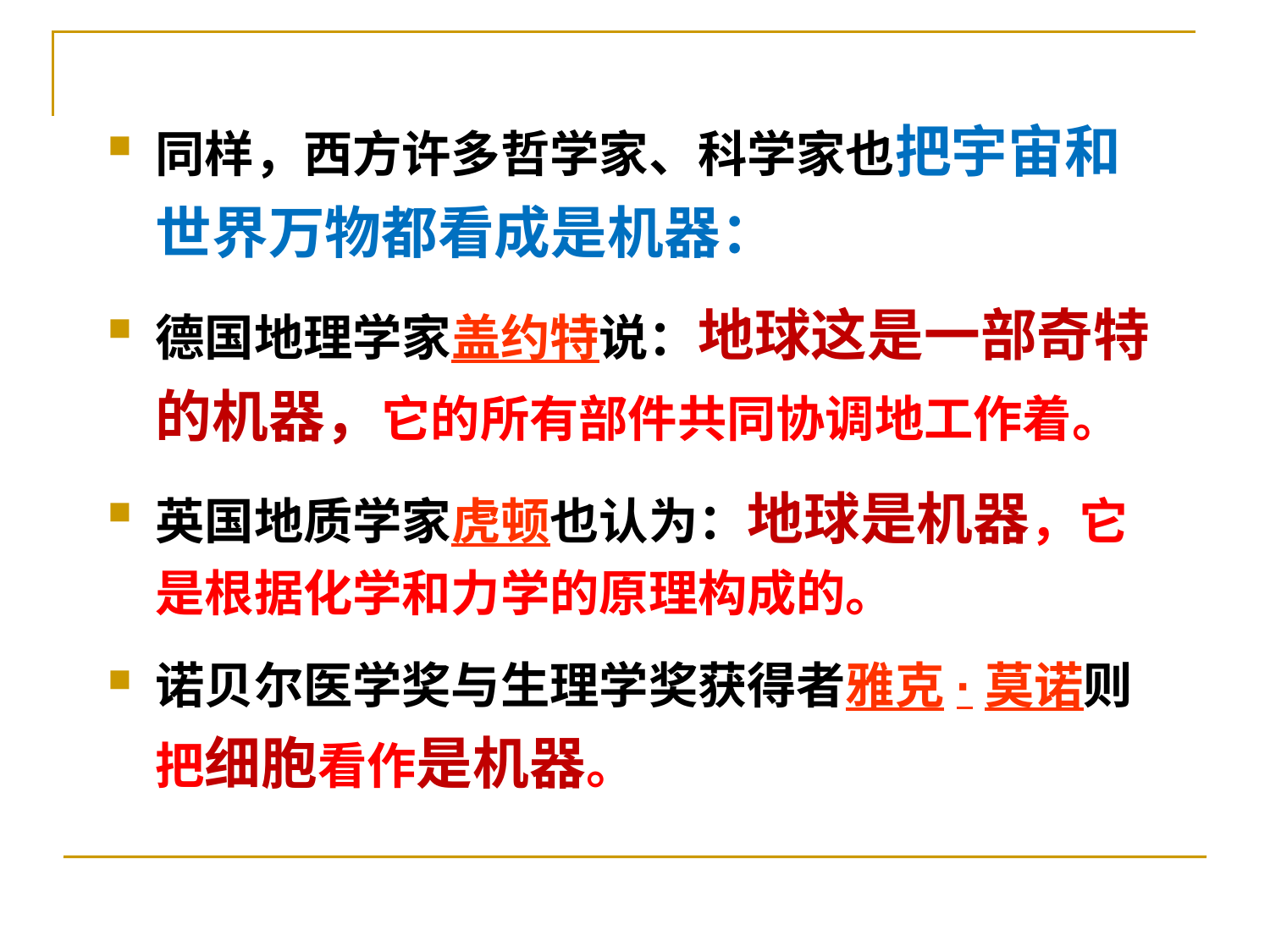

同样，西方许多哲学家、科学家也把宇宙和世界万物都看成是机器：
德国地理学家盖约特说：地球这是一部奇特的机器，它的所有部件共同协调地工作着。
英国地质学家虎顿也认为：地球是机器，它是根据化学和力学的原理构成的。
诺贝尔医学奖与生理学奖获得者雅克·莫诺则把细胞看作是机器。

25